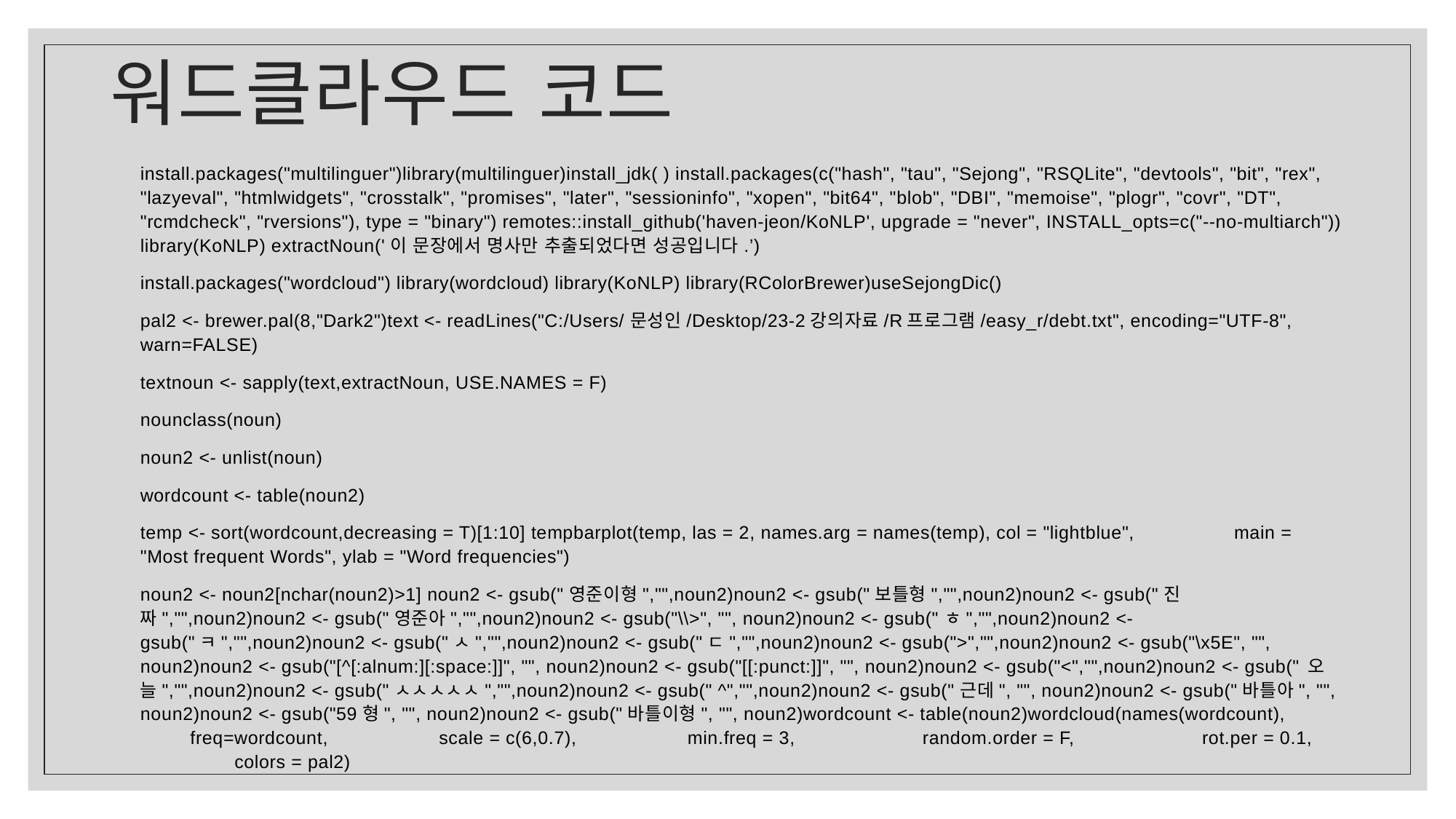

# 워드클라우드 코드
install.packages("multilinguer")library(multilinguer)install_jdk( ) install.packages(c("hash", "tau", "Sejong", "RSQLite", "devtools", "bit", "rex", "lazyeval", "htmlwidgets", "crosstalk", "promises", "later", "sessioninfo", "xopen", "bit64", "blob", "DBI", "memoise", "plogr", "covr", "DT", "rcmdcheck", "rversions"), type = "binary") remotes::install_github('haven-jeon/KoNLP', upgrade = "never", INSTALL_opts=c("--no-multiarch")) library(KoNLP) extractNoun('이 문장에서 명사만 추출되었다면 성공입니다.’)
install.packages("wordcloud") library(wordcloud) library(KoNLP) library(RColorBrewer)useSejongDic()
pal2 <- brewer.pal(8,"Dark2")text <- readLines("C:/Users/문성인/Desktop/23-2강의자료/R프로그램/easy_r/debt.txt", encoding="UTF-8", warn=FALSE)
textnoun <- sapply(text,extractNoun, USE.NAMES = F)
nounclass(noun)
noun2 <- unlist(noun)
wordcount <- table(noun2)
temp <- sort(wordcount,decreasing = T)[1:10] tempbarplot(temp, las = 2, names.arg = names(temp), col = "lightblue",                  main = "Most frequent Words", ylab = "Word frequencies")
noun2 <- noun2[nchar(noun2)>1] noun2 <- gsub("영준이형","",noun2)noun2 <- gsub("보틀형","",noun2)noun2 <- gsub("진짜","",noun2)noun2 <- gsub("영준아","",noun2)noun2 <- gsub("\\>", "", noun2)noun2 <- gsub("ㅎ","",noun2)noun2 <- gsub("ㅋ","",noun2)noun2 <- gsub("ㅅ","",noun2)noun2 <- gsub("ㄷ","",noun2)noun2 <- gsub(">","",noun2)noun2 <- gsub("\x5E", "", noun2)noun2 <- gsub("[^[:alnum:][:space:]]", "", noun2)noun2 <- gsub("[[:punct:]]", "", noun2)noun2 <- gsub("<","",noun2)noun2 <- gsub("오늘","",noun2)noun2 <- gsub("ㅅㅅㅅㅅㅅ","",noun2)noun2 <- gsub(" ^","",noun2)noun2 <- gsub("근데", "", noun2)noun2 <- gsub("바틀아", "", noun2)noun2 <- gsub("59형", "", noun2)noun2 <- gsub("바틀이형", "", noun2)wordcount <- table(noun2)wordcloud(names(wordcount),                    freq=wordcount,                    scale = c(6,0.7),                    min.freq = 3,                       random.order = F,                       rot.per = 0.1,                       colors = pal2)